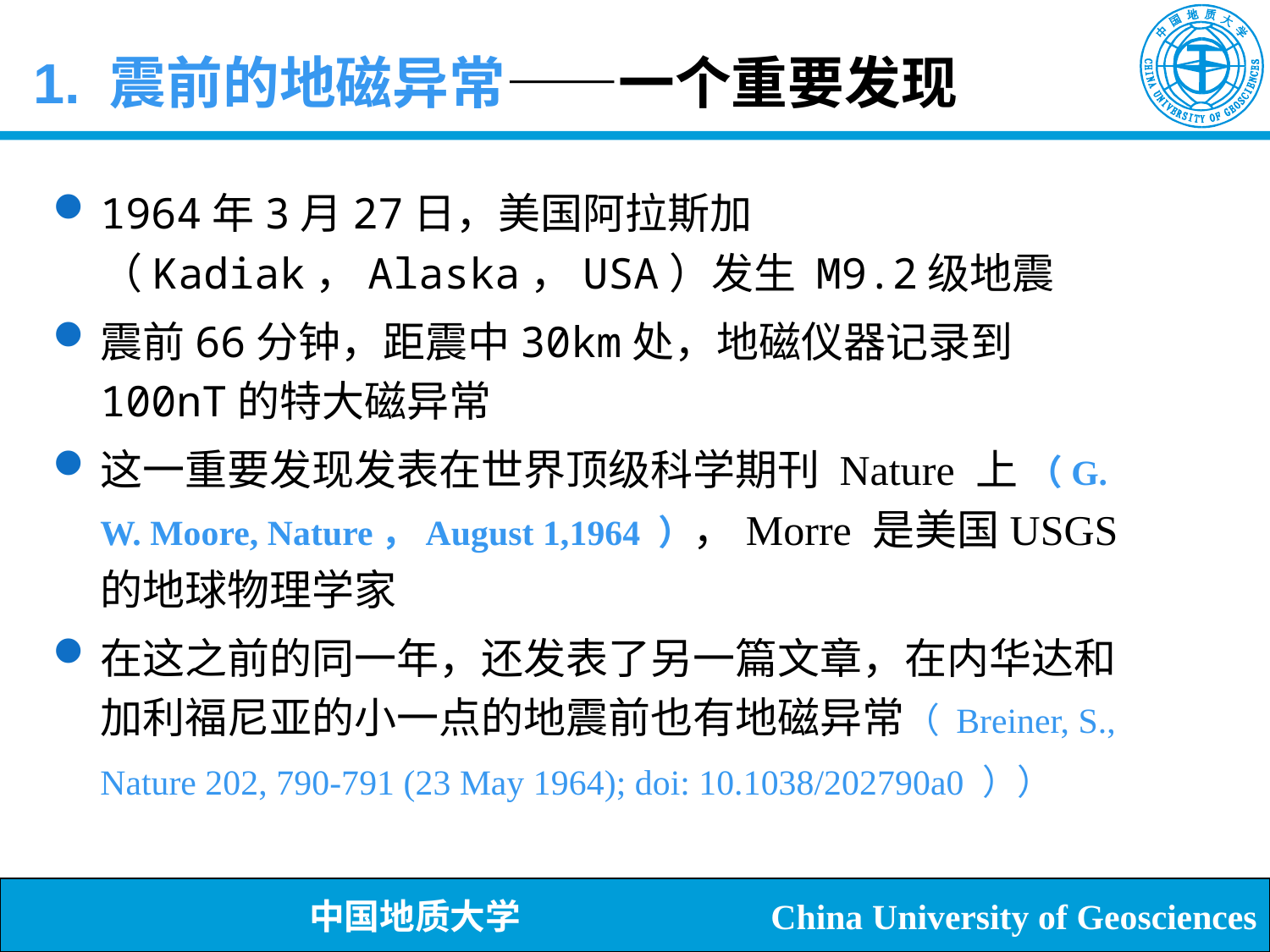

# 1. 震前的地磁异常——一个重要发现
1964年3月27日，美国阿拉斯加（Kadiak，Alaska，USA）发生 M9.2级地震
震前66分钟，距震中30km处，地磁仪器记录到100nT的特大磁异常
这一重要发现发表在世界顶级科学期刊 Nature 上 （G. W. Moore, Nature，August 1,1964 ），Morre 是美国USGS的地球物理学家
在这之前的同一年，还发表了另一篇文章，在内华达和加利福尼亚的小一点的地震前也有地磁异常（ Breiner, S., Nature 202, 790-791 (23 May 1964); doi: 10.1038/202790a0 ））